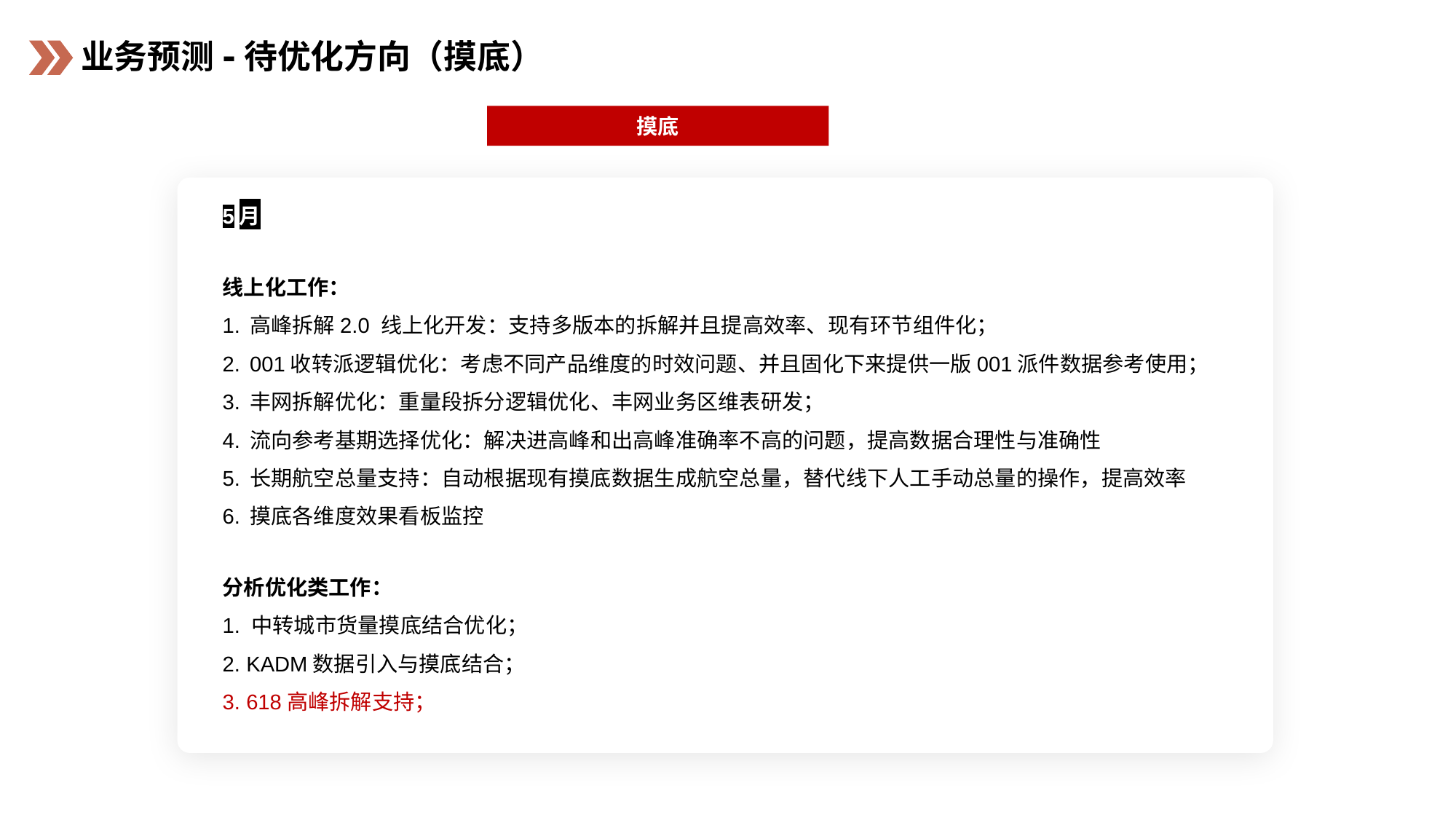

业务预测-待优化方向（摸底）

摸底

5月

线上化工作：
高峰拆解2.0 线上化开发：支持多版本的拆解并且提高效率、现有环节组件化；
001收转派逻辑优化：考虑不同产品维度的时效问题、并且固化下来提供一版001派件数据参考使用；
丰网拆解优化：重量段拆分逻辑优化、丰网业务区维表研发；
流向参考基期选择优化：解决进高峰和出高峰准确率不高的问题，提高数据合理性与准确性
长期航空总量支持：自动根据现有摸底数据生成航空总量，替代线下人工手动总量的操作，提高效率
摸底各维度效果看板监控

分析优化类工作：
1. 中转城市货量摸底结合优化；
2. KADM数据引入与摸底结合；
3. 618高峰拆解支持；